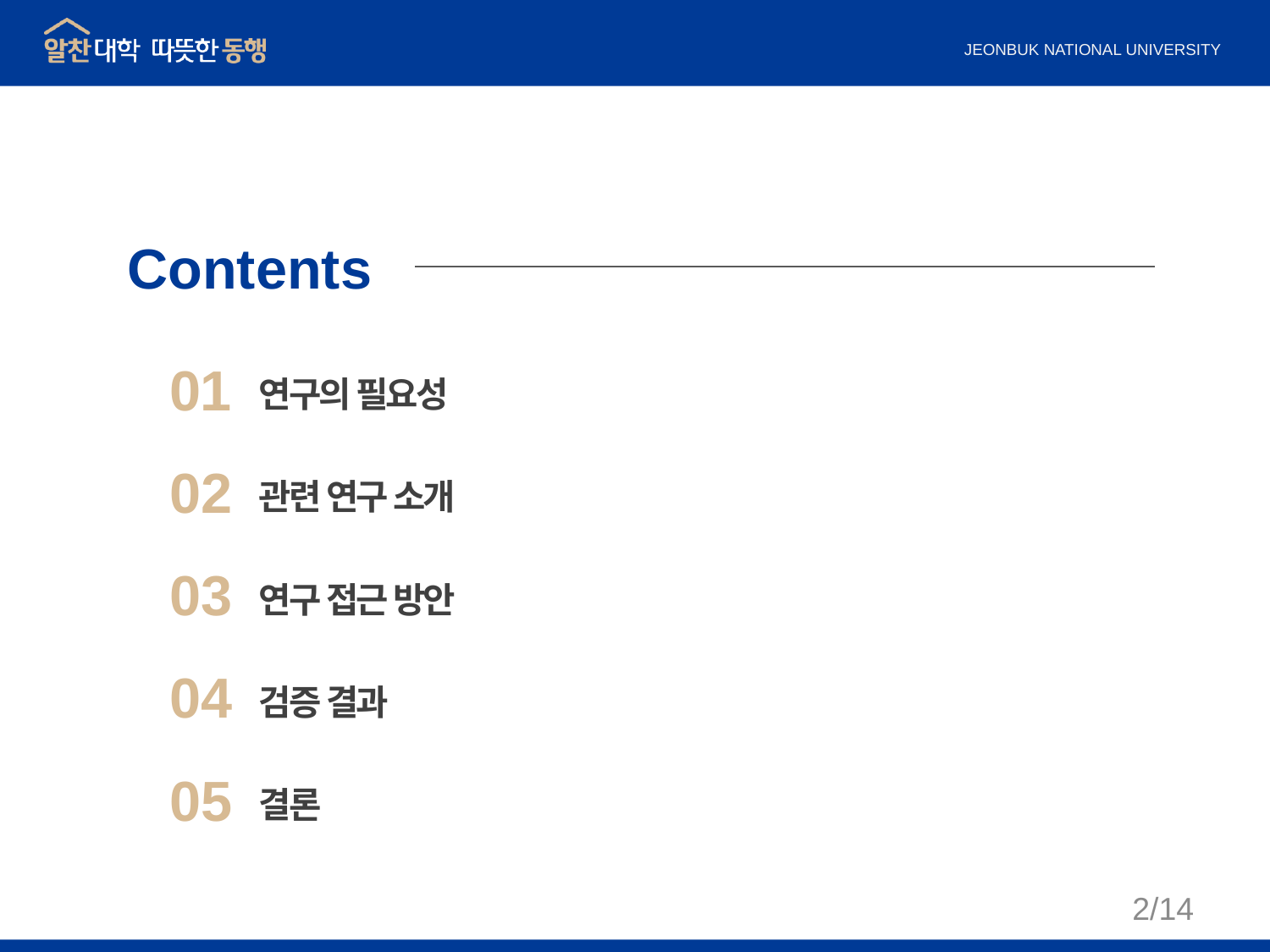

Contents
연구의 필요성
01
관련 연구 소개
02
연구 접근 방안
03
검증 결과
04
결론
05
2/14